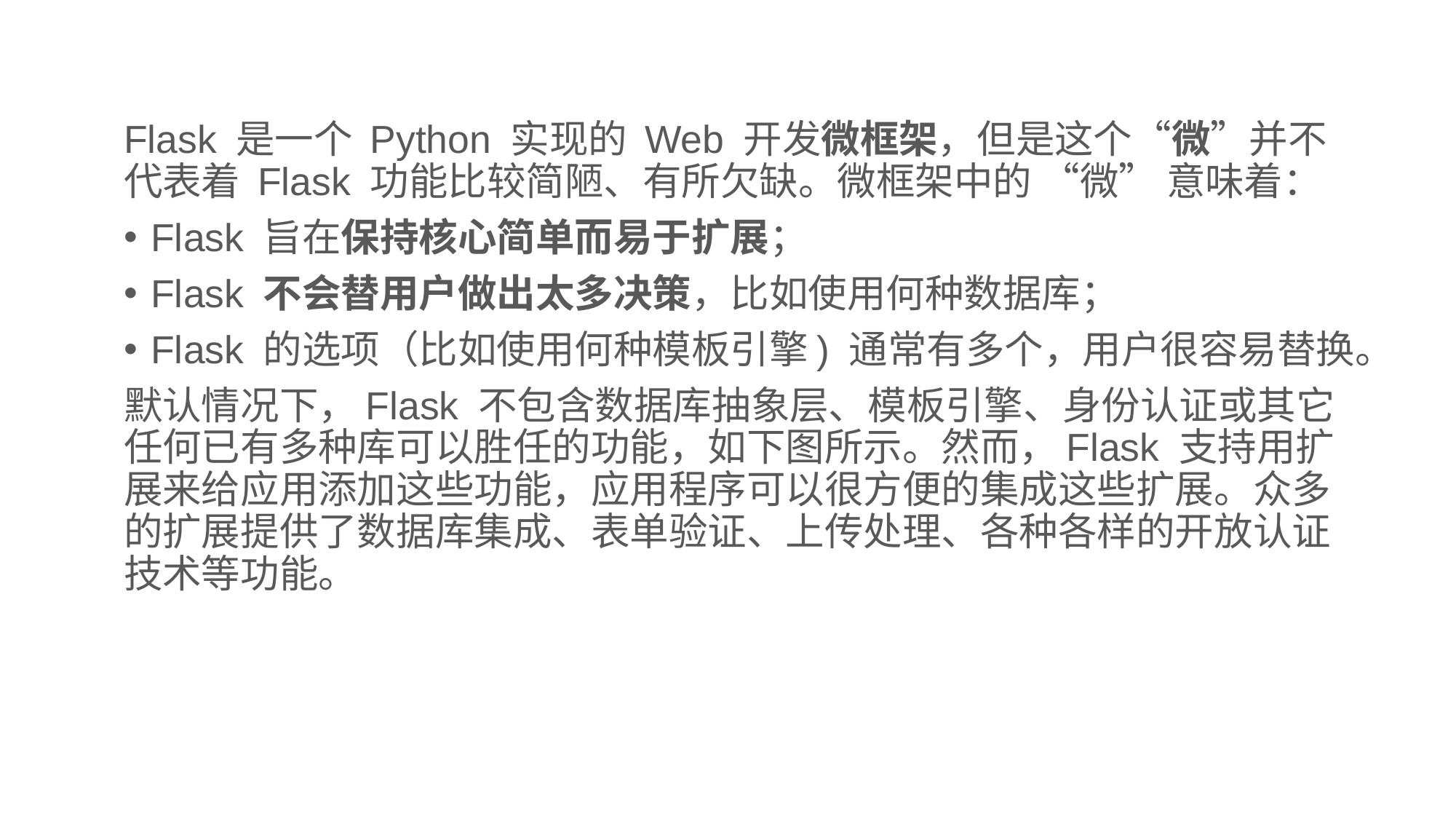

Flask 是一个 Python 实现的 Web 开发微框架，但是这个“微”并不代表着 Flask 功能比较简陋、有所欠缺。微框架中的 “微” 意味着：
Flask 旨在保持核心简单而易于扩展；
Flask 不会替用户做出太多决策，比如使用何种数据库；
Flask 的选项（比如使用何种模板引擎) 通常有多个，用户很容易替换。
默认情况下，Flask 不包含数据库抽象层、模板引擎、身份认证或其它任何已有多种库可以胜任的功能，如下图所示。然而，Flask 支持用扩展来给应用添加这些功能，应用程序可以很方便的集成这些扩展。众多的扩展提供了数据库集成、表单验证、上传处理、各种各样的开放认证技术等功能。